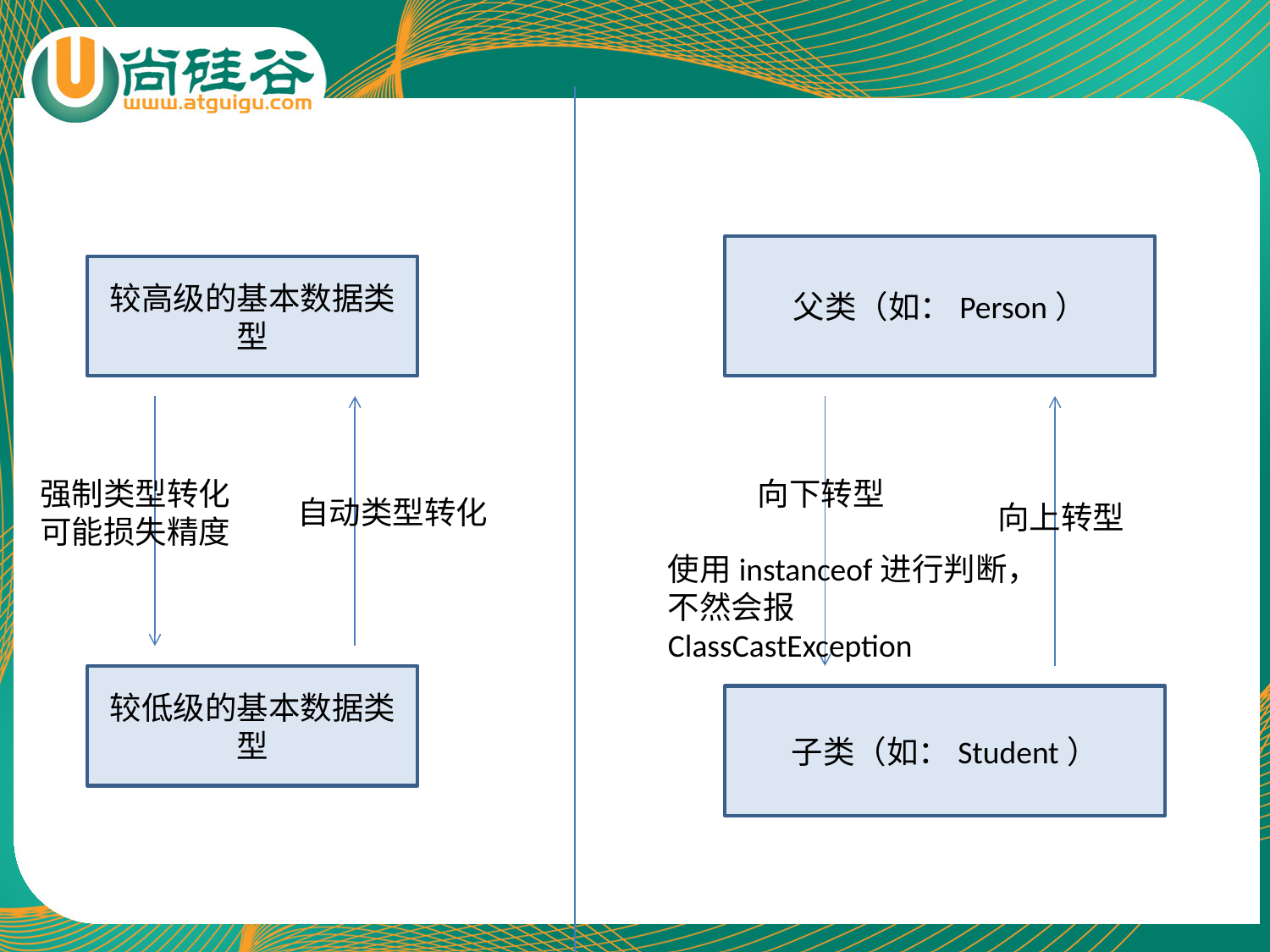

父类（如：Person）
较高级的基本数据类型
强制类型转化
可能损失精度
向下转型
自动类型转化
向上转型
使用instanceof进行判断，不然会报ClassCastException
较低级的基本数据类型
子类（如：Student）